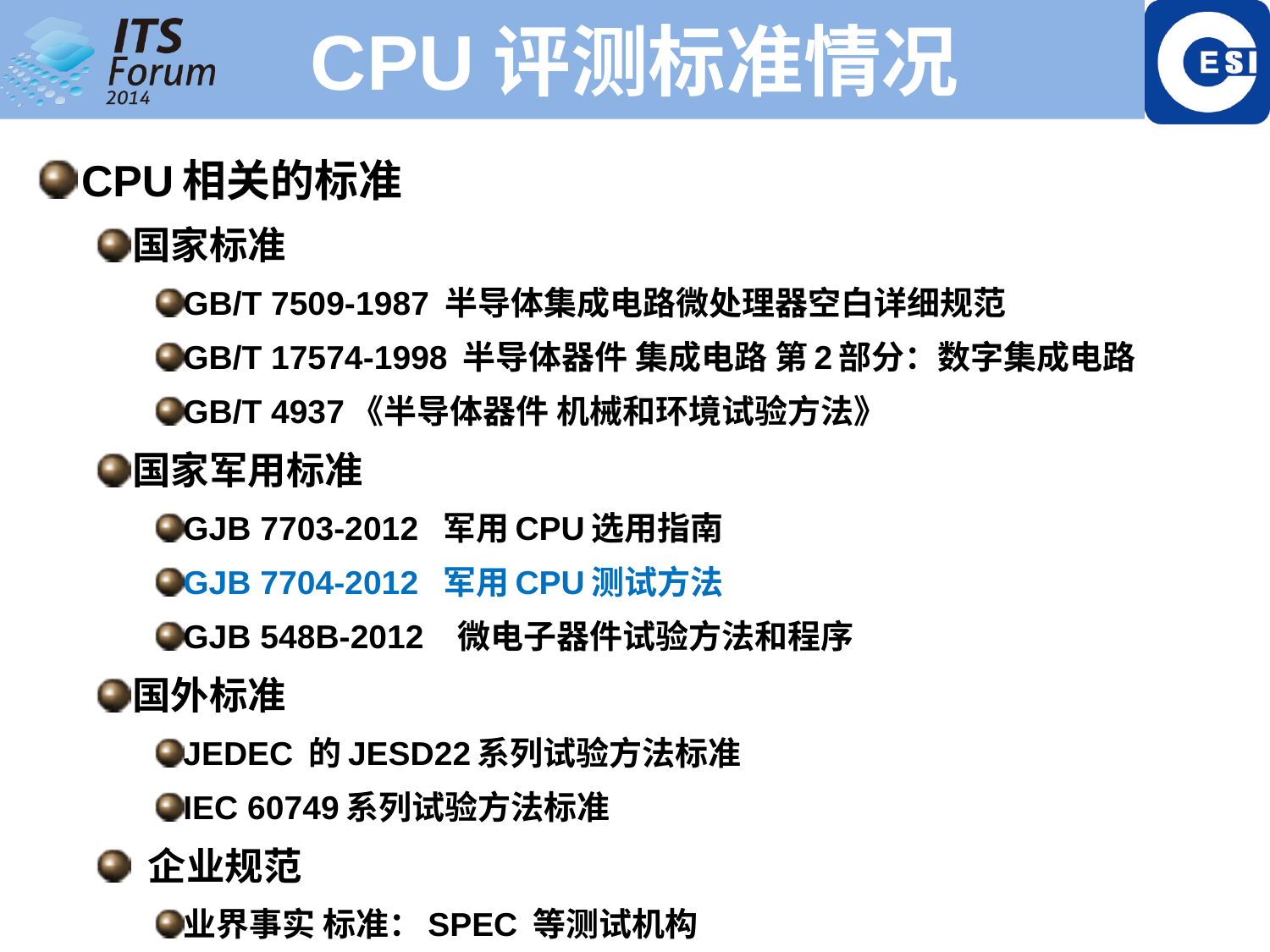

# CPU评测标准情况
CPU相关的标准
国家标准
GB/T 7509-1987 半导体集成电路微处理器空白详细规范
GB/T 17574-1998 半导体器件 集成电路 第2部分：数字集成电路
GB/T 4937《半导体器件 机械和环境试验方法》
国家军用标准
GJB 7703-2012  军用CPU选用指南
GJB 7704-2012  军用CPU测试方法
GJB 548B-2012   微电子器件试验方法和程序
国外标准
JEDEC 的JESD22系列试验方法标准
IEC 60749系列试验方法标准
 企业规范
业界事实 标准：SPEC 等测试机构